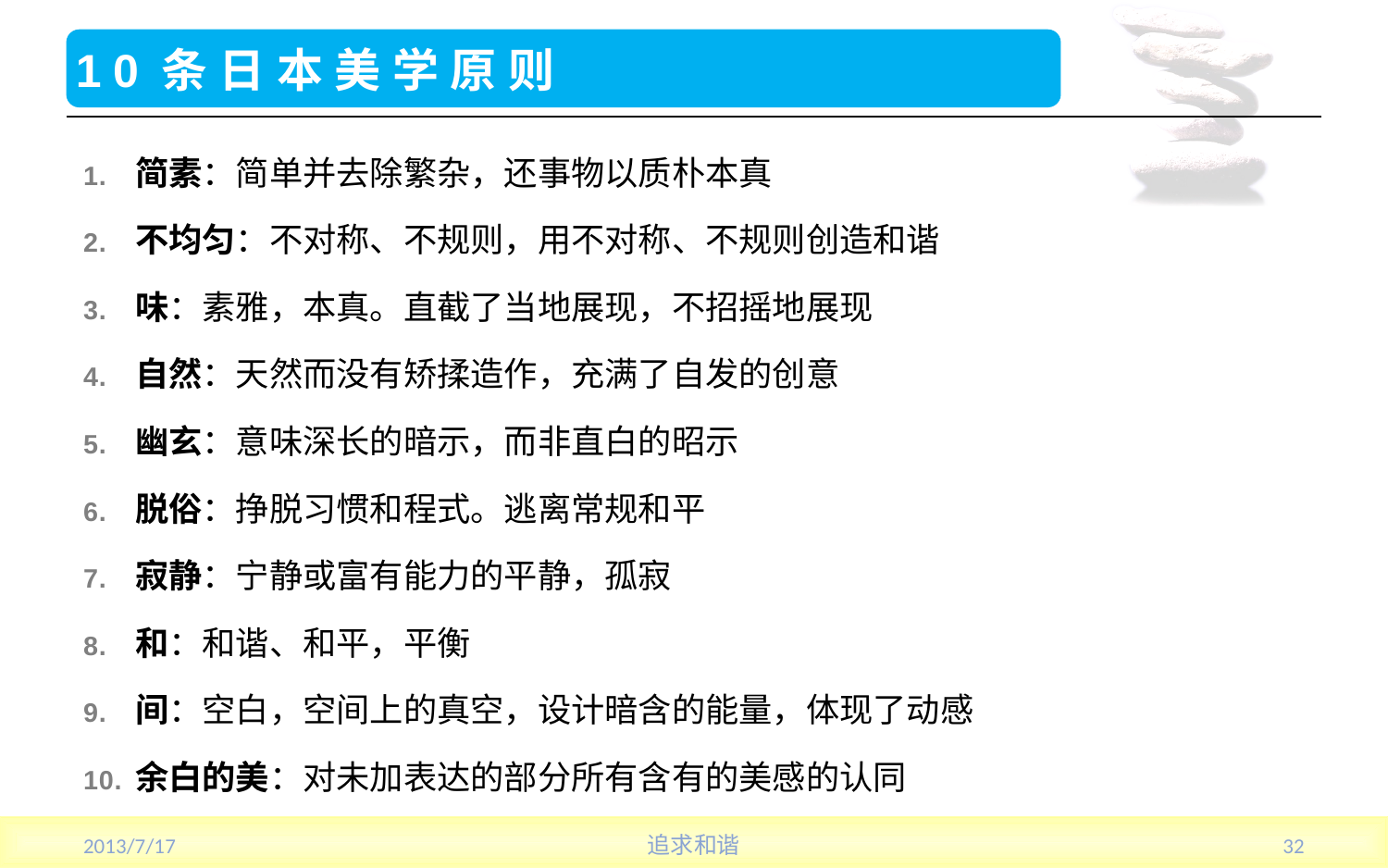

# 10条日本美学原则
简素：简单并去除繁杂，还事物以质朴本真
不均匀：不对称、不规则，用不对称、不规则创造和谐
味：素雅，本真。直截了当地展现，不招摇地展现
自然：天然而没有矫揉造作，充满了自发的创意
幽玄：意味深长的暗示，而非直白的昭示
脱俗：挣脱习惯和程式。逃离常规和平
寂静：宁静或富有能力的平静，孤寂
和：和谐、和平，平衡
间：空白，空间上的真空，设计暗含的能量，体现了动感
余白的美：对未加表达的部分所有含有的美感的认同
2013/7/17
追求和谐
32